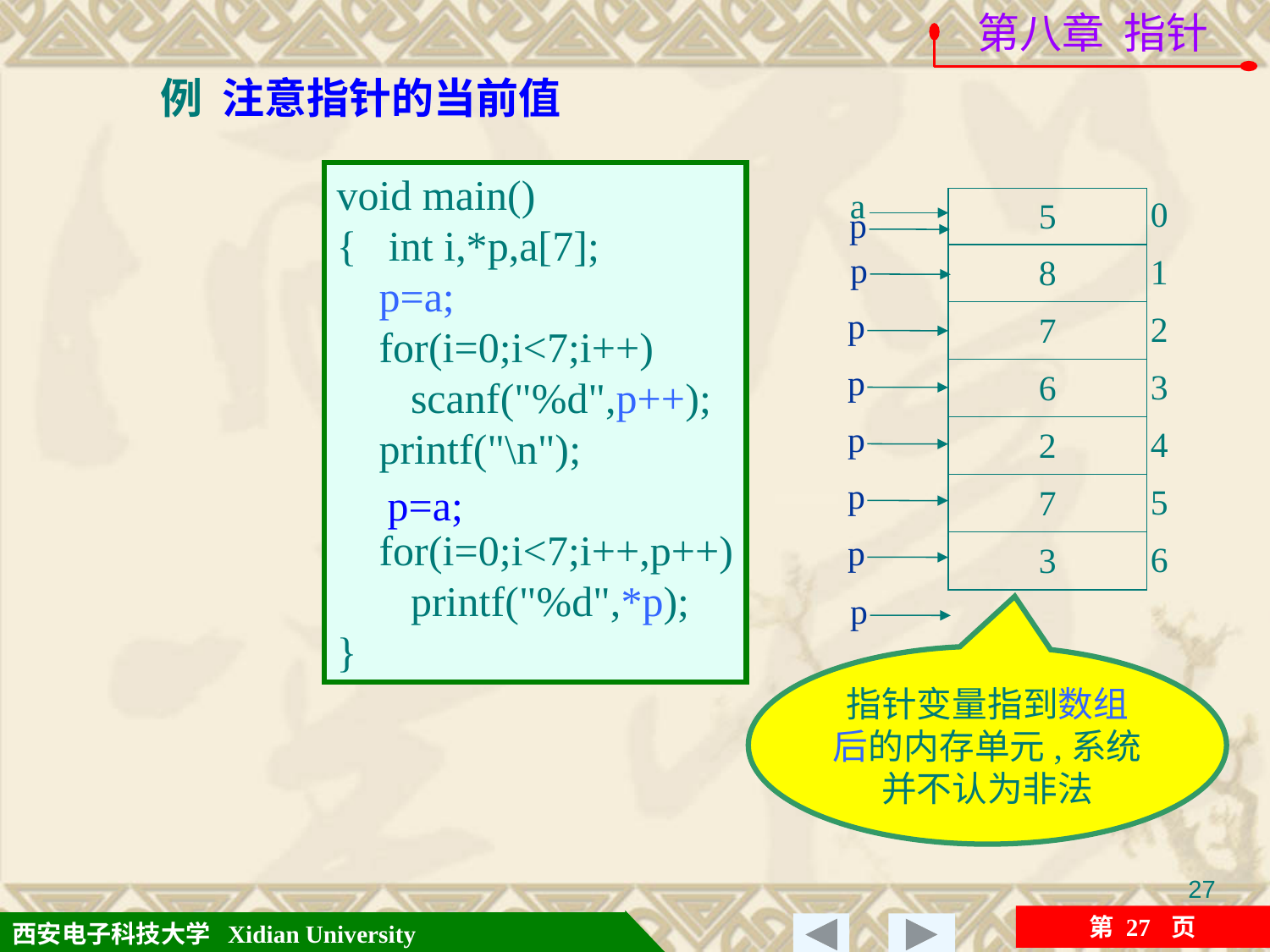

第八章  指针

例  注意指针的当前值
void main()
{   int i,*p,a[7];
    p=a;
    for(i=0;i<7;i++)
       scanf("%d",p++);
    printf("\n");

    for(i=0;i<7;i++,p++)
       printf("%d",*p);
}
a
0
5

1
8

2

7
3

6
4

2
5

7
6

3
p

p

p

p

p

p

p=a;
p

p

指针变量指到数组后的内存单元,系统并不认为非法
27